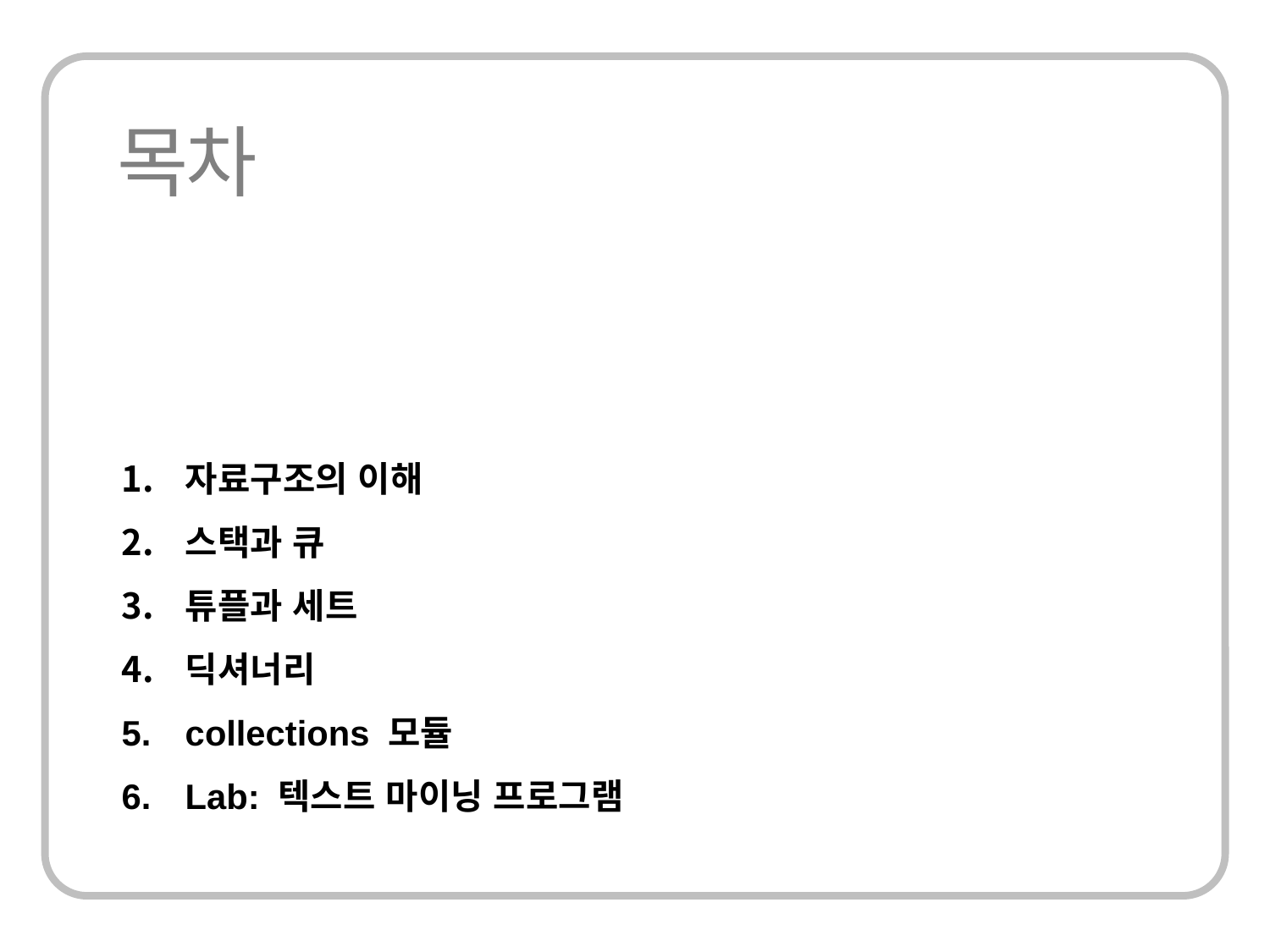

자료구조의 이해
스택과 큐
튜플과 세트
딕셔너리
collections 모듈
Lab: 텍스트 마이닝 프로그램